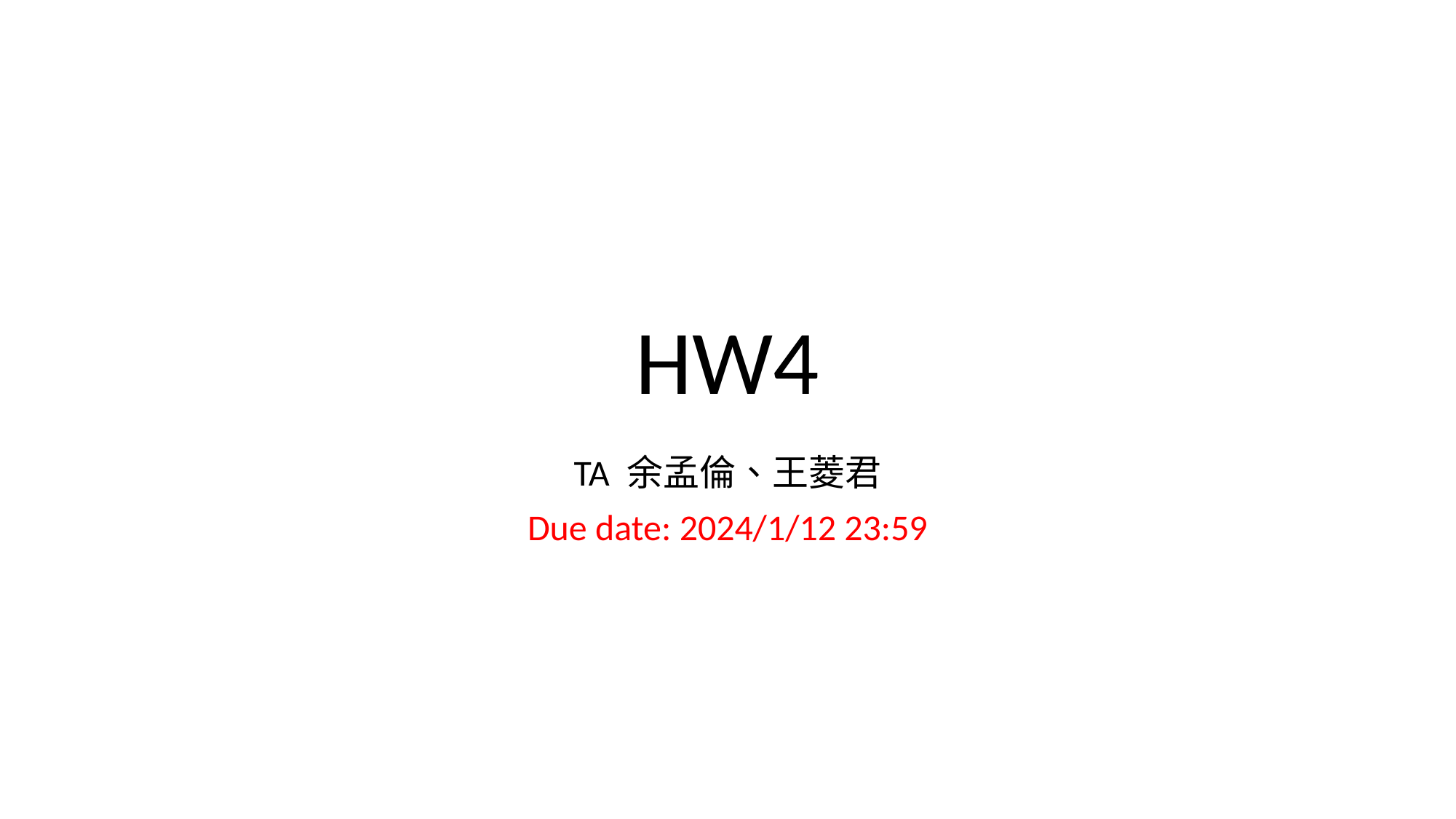

# HW4
TA 余孟倫、王菱君
Due date: 2024/1/12 23:59